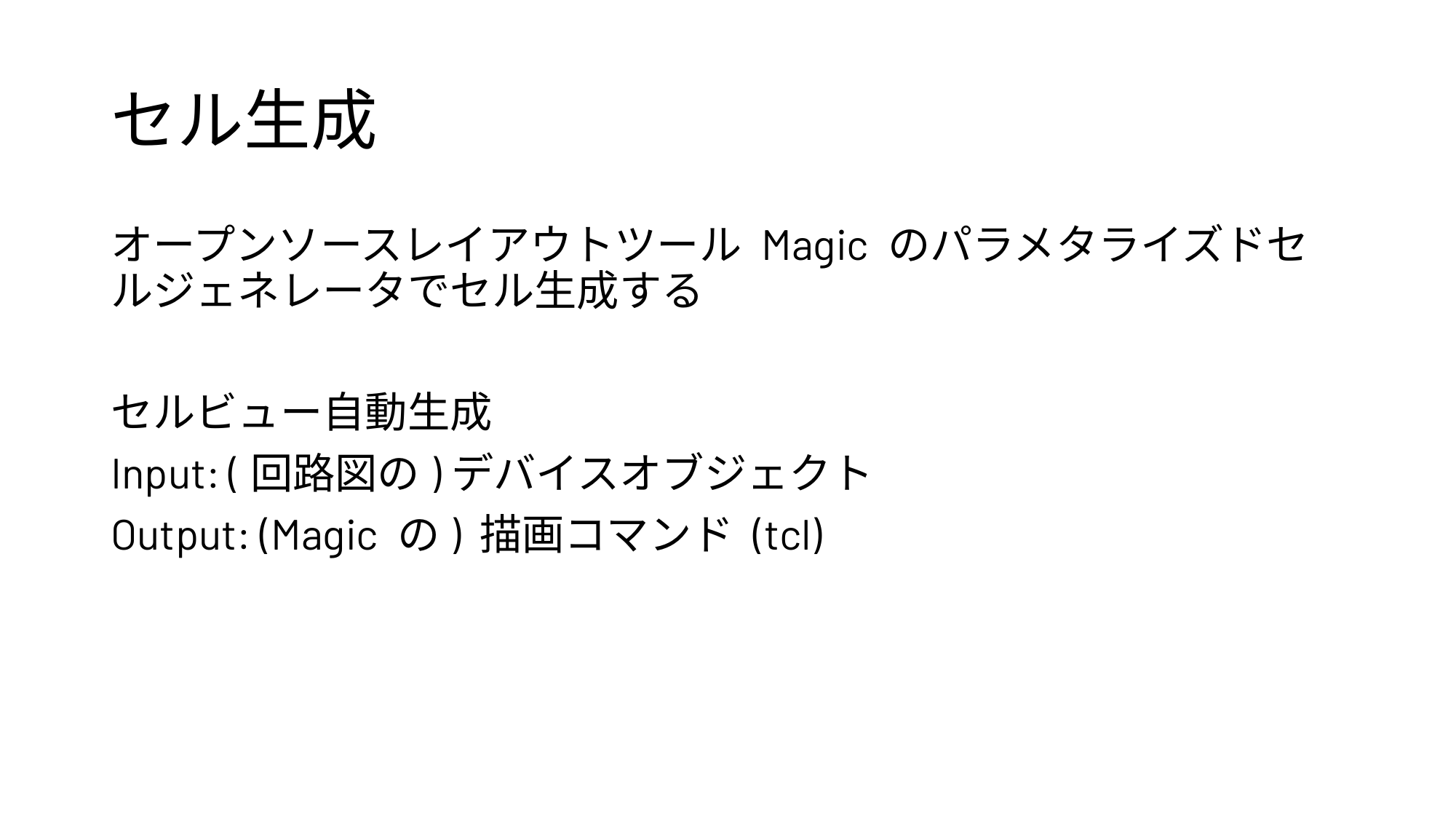

# セル生成
オープンソースレイアウトツール Magic のパラメタライズドセルジェネレータでセル生成する

セルビュー自動生成
Input: (回路図の)デバイスオブジェクト
Output: (Magic の) 描画コマンド (tcl)